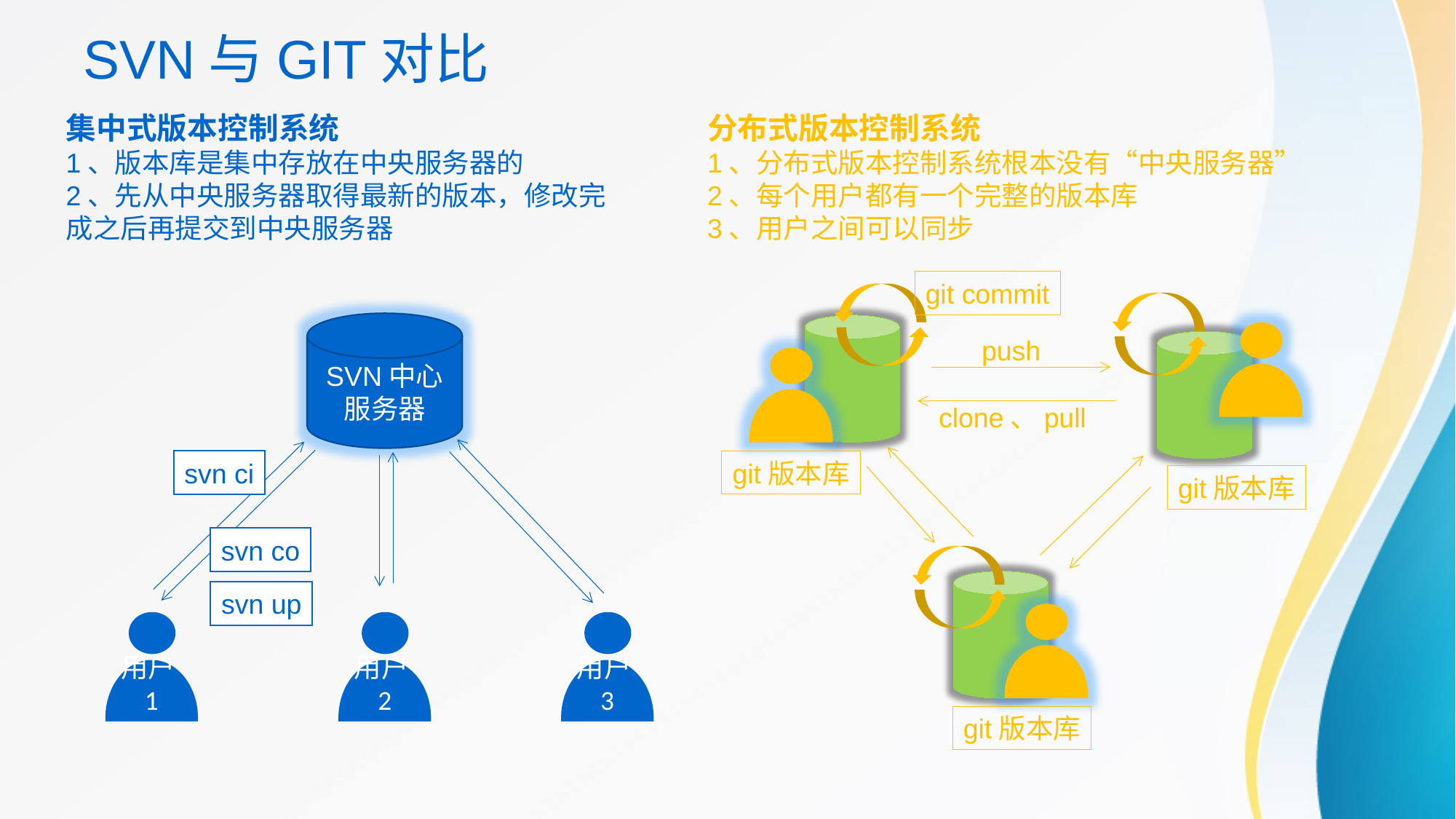

# SVN与GIT对比
集中式版本控制系统
1、版本库是集中存放在中央服务器的
2、先从中央服务器取得最新的版本，修改完成之后再提交到中央服务器
分布式版本控制系统
1、分布式版本控制系统根本没有“中央服务器”
2、每个用户都有一个完整的版本库
3、用户之间可以同步
git commit

push

clone、pull
git版本库
git版本库

git版本库
SVN中心服务器
svn ci
svn co
svn up
用户1
用户2
用户3